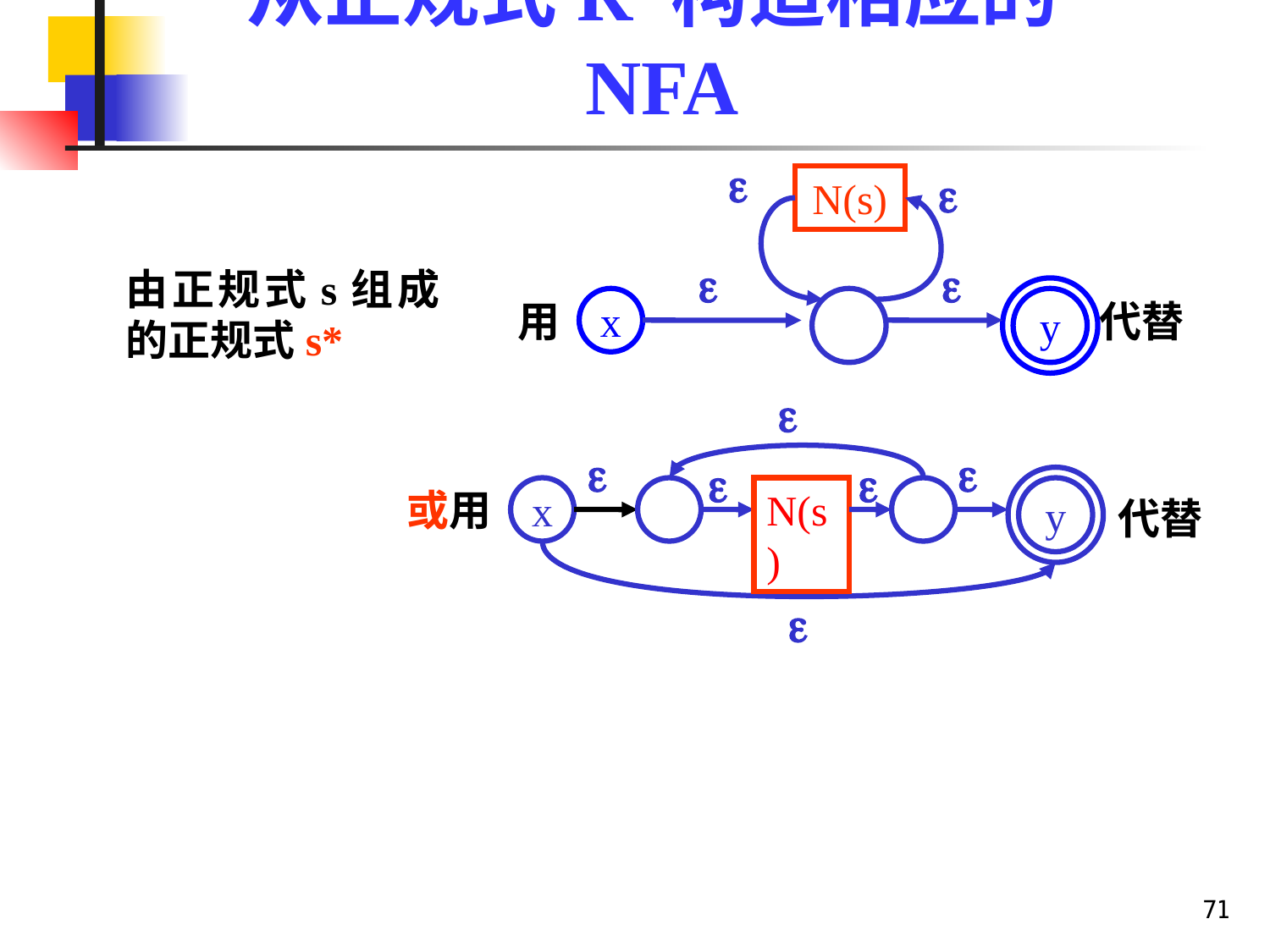

# 从正规式R 构造相应的NFA
ε
ε
N(s)
ε
ε
由正规式s组成的正规式s*

用
x

y
代替

ε
ε
ε
ε
ε

或用
x

N(s)

y
代替

ε
71